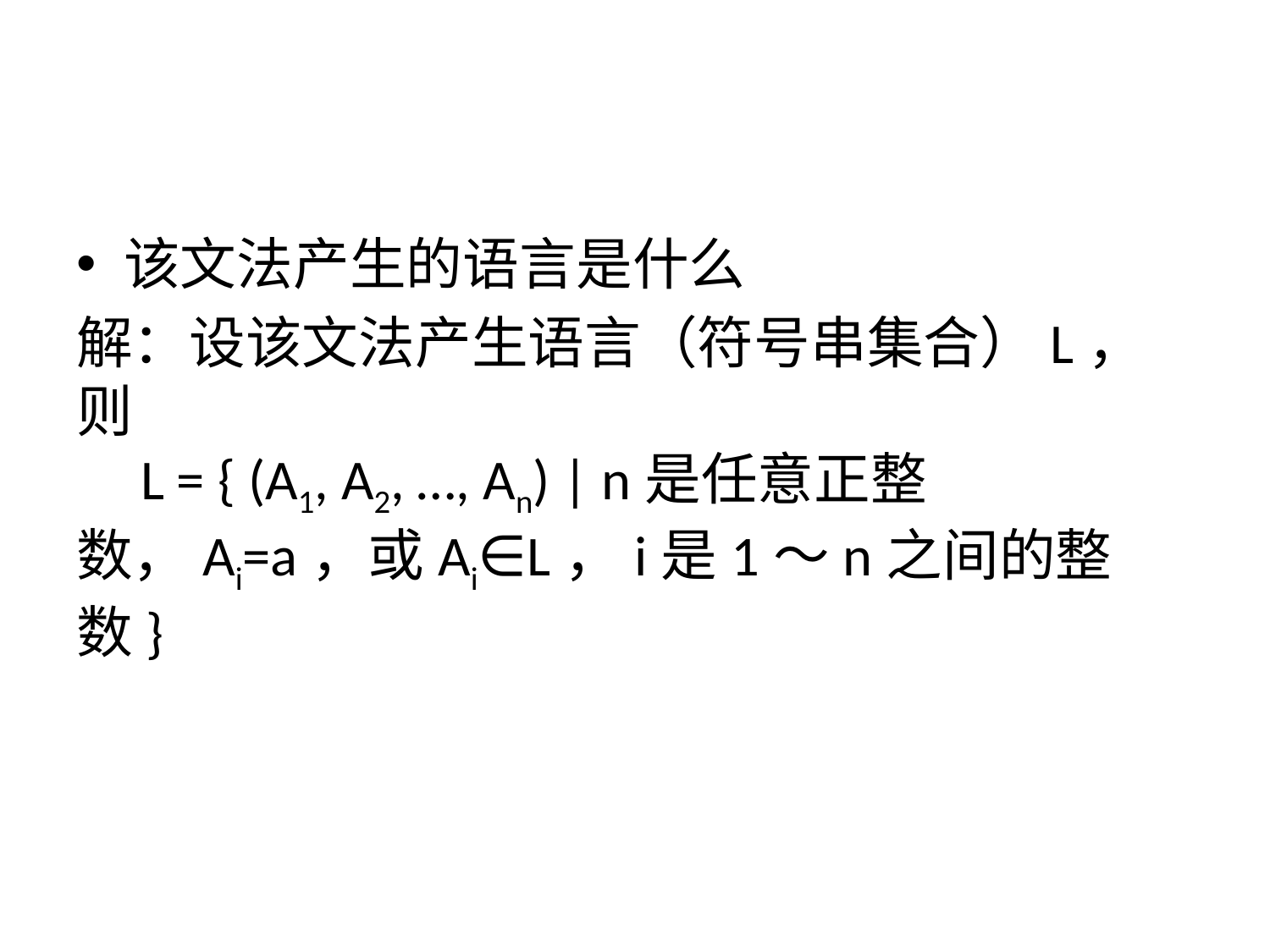

#
该文法产生的语言是什么
解：设该文法产生语言（符号串集合）L，则
    L = { (A1, A2, …, An) | n是任意正整数，Ai=a，或Ai­∈L，i是1～n之间的整数}